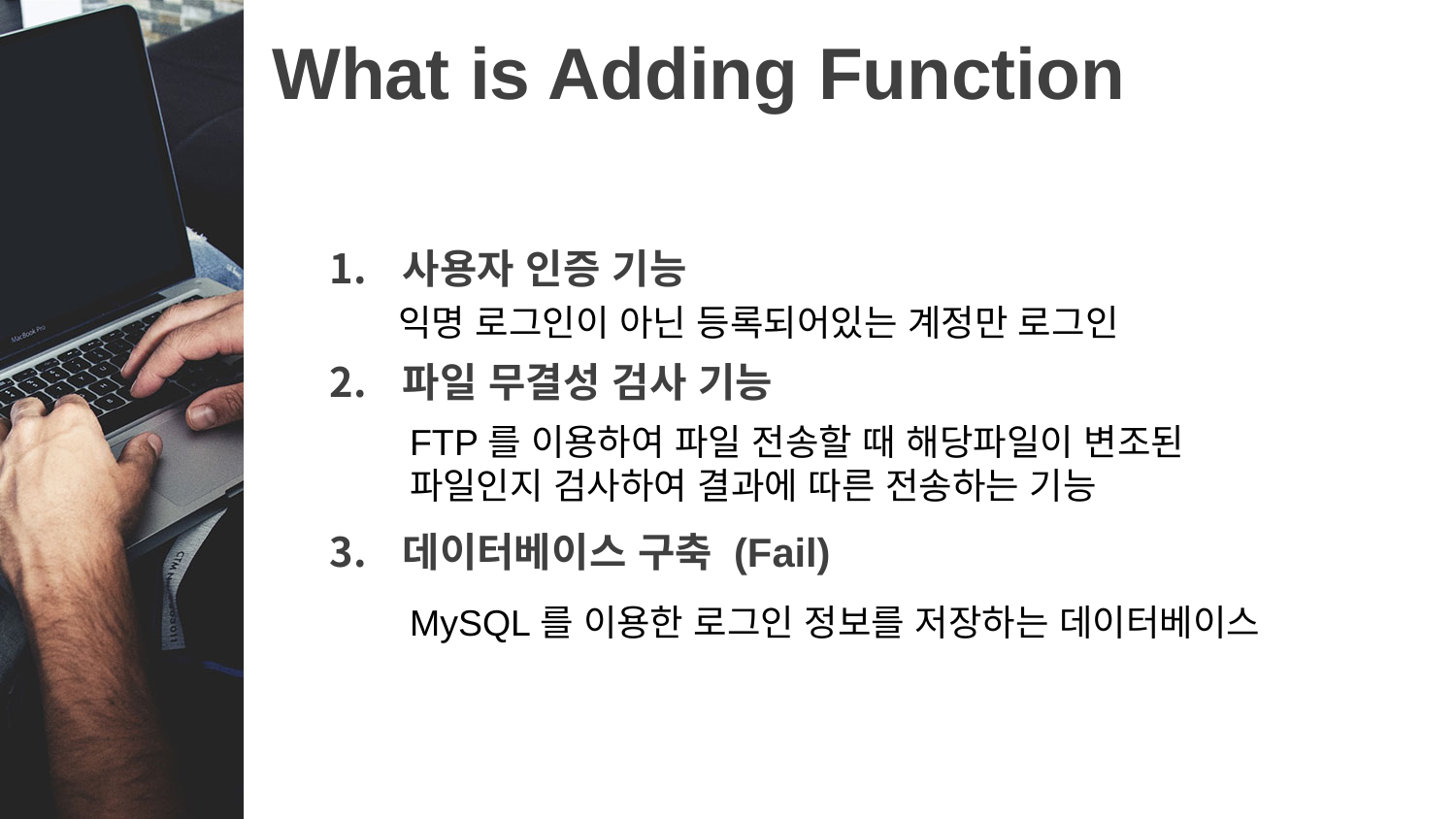

# What is Adding Function
사용자 인증 기능

파일 무결성 검사 기능

데이터베이스 구축 (Fail)
익명 로그인이 아닌 등록되어있는 계정만 로그인
FTP를 이용하여 파일 전송할 때 해당파일이 변조된 파일인지 검사하여 결과에 따른 전송하는 기능
MySQL를 이용한 로그인 정보를 저장하는 데이터베이스